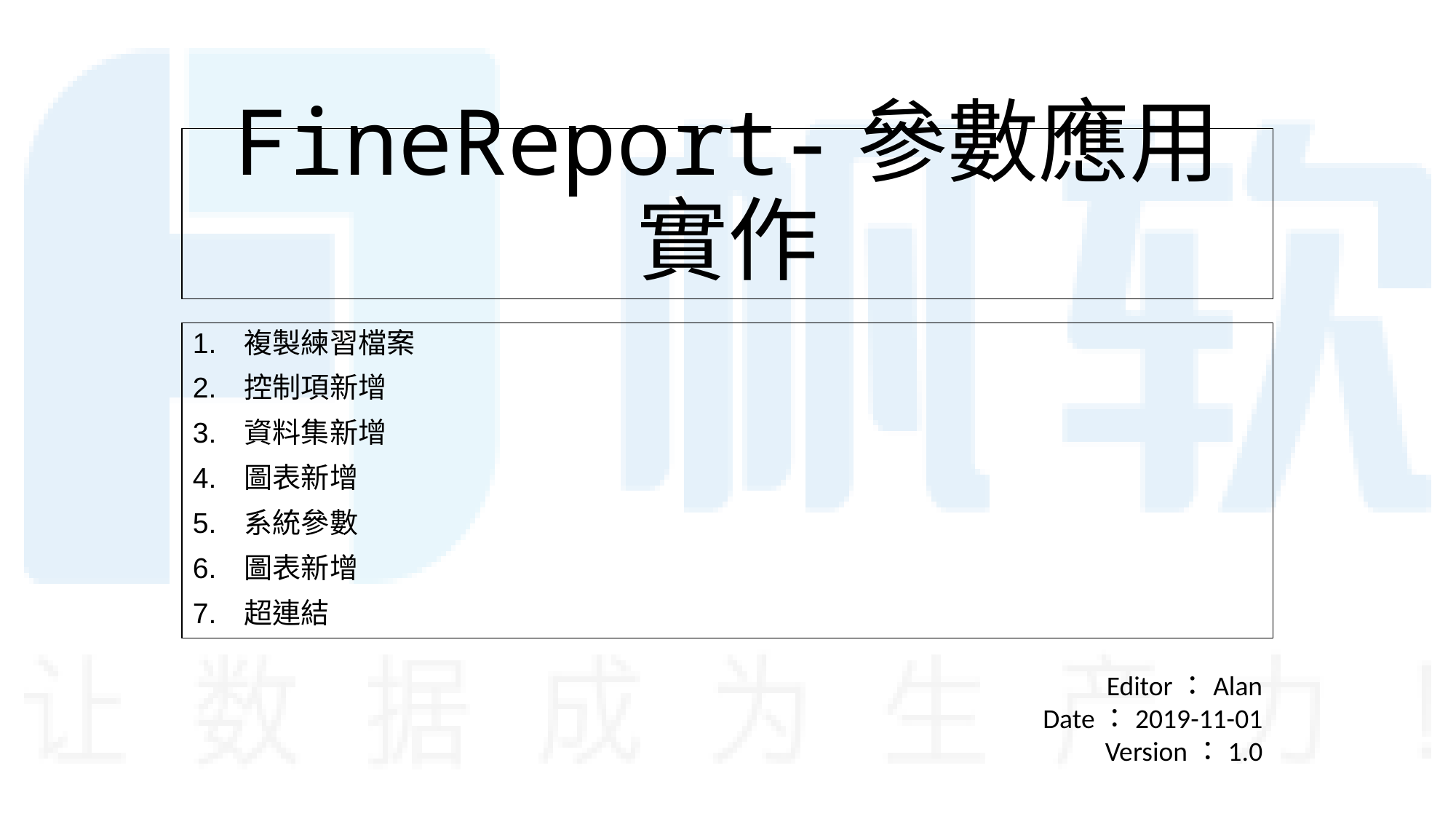

# FineReport-參數應用實作
複製練習檔案
控制項新增
資料集新增
圖表新增
系統參數
圖表新增
超連結

Editor：Alan
Date：2019-11-01
Version：1.0